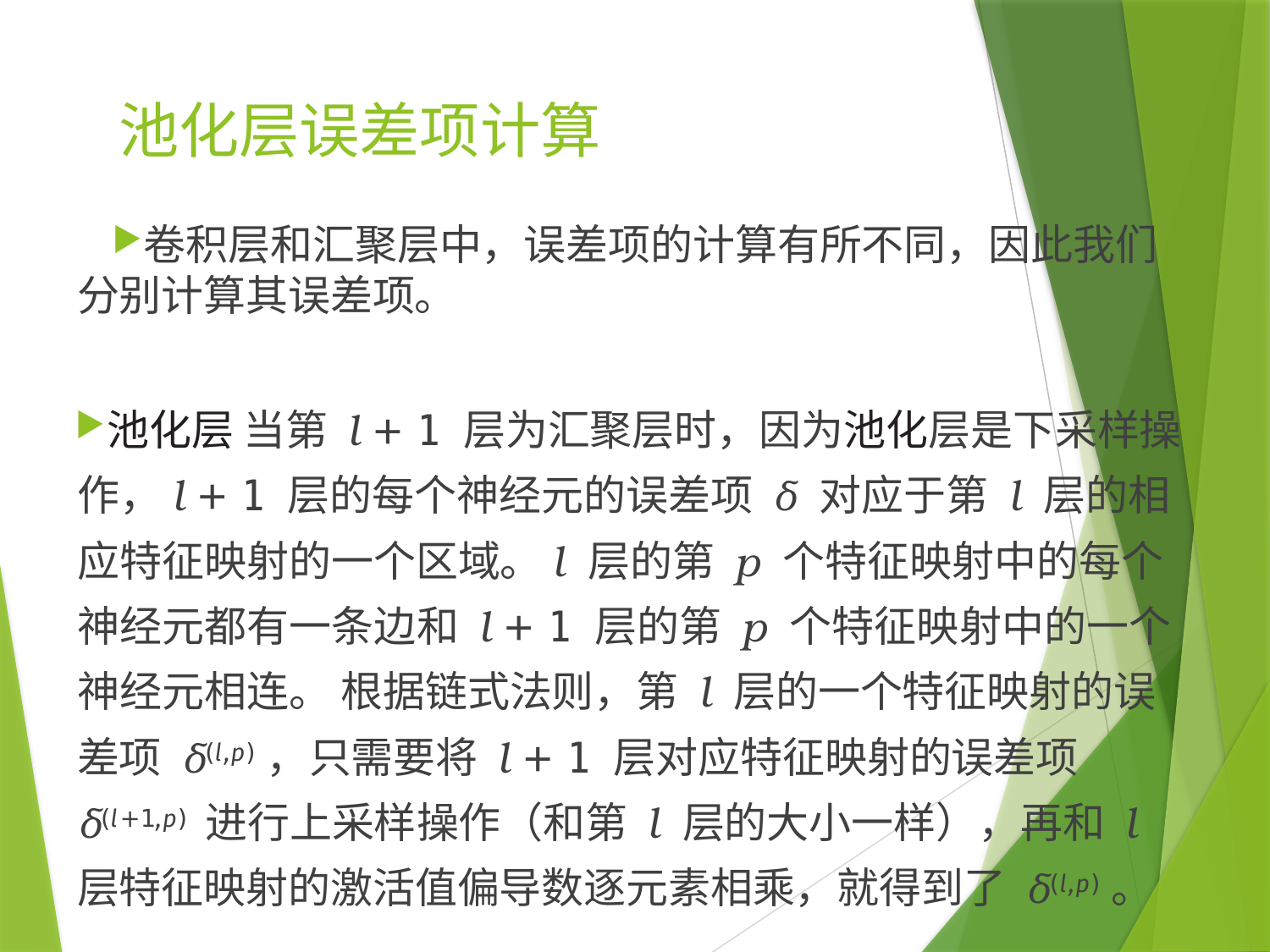

# 池化层误差项计算
卷积层和汇聚层中，误差项的计算有所不同，因此我们分别计算其误差项。

池化层 当第 l + 1 层为汇聚层时，因为池化层是下采样操作，l + 1 层的每个神经元的误差项 δ 对应于第 l 层的相应特征映射的一个区域。l 层的第 p 个特征映射中的每个神经元都有一条边和 l + 1 层的第 p 个特征映射中的一个神经元相连。 根据链式法则，第 l 层的一个特征映射的误差项 δ(l,p)，只需要将 l + 1 层对应特征映射的误差项 δ(l+1,p) 进行上采样操作（和第 l 层的大小一样），再和 l 层特征映射的激活值偏导数逐元素相乘，就得到了 δ(l,p)。